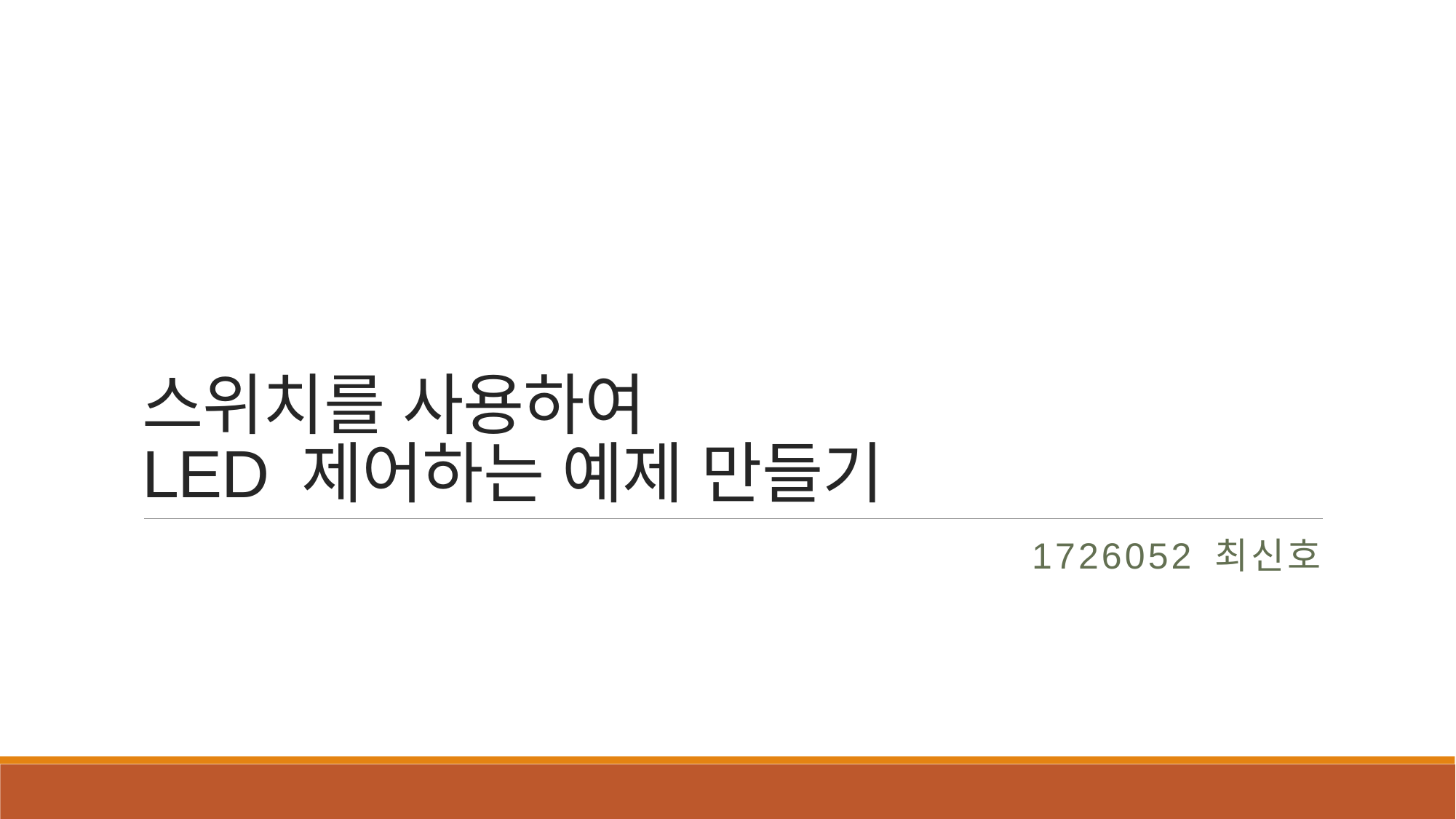

# 스위치를 사용하여 LED 제어하는 예제 만들기
1726052 최신호